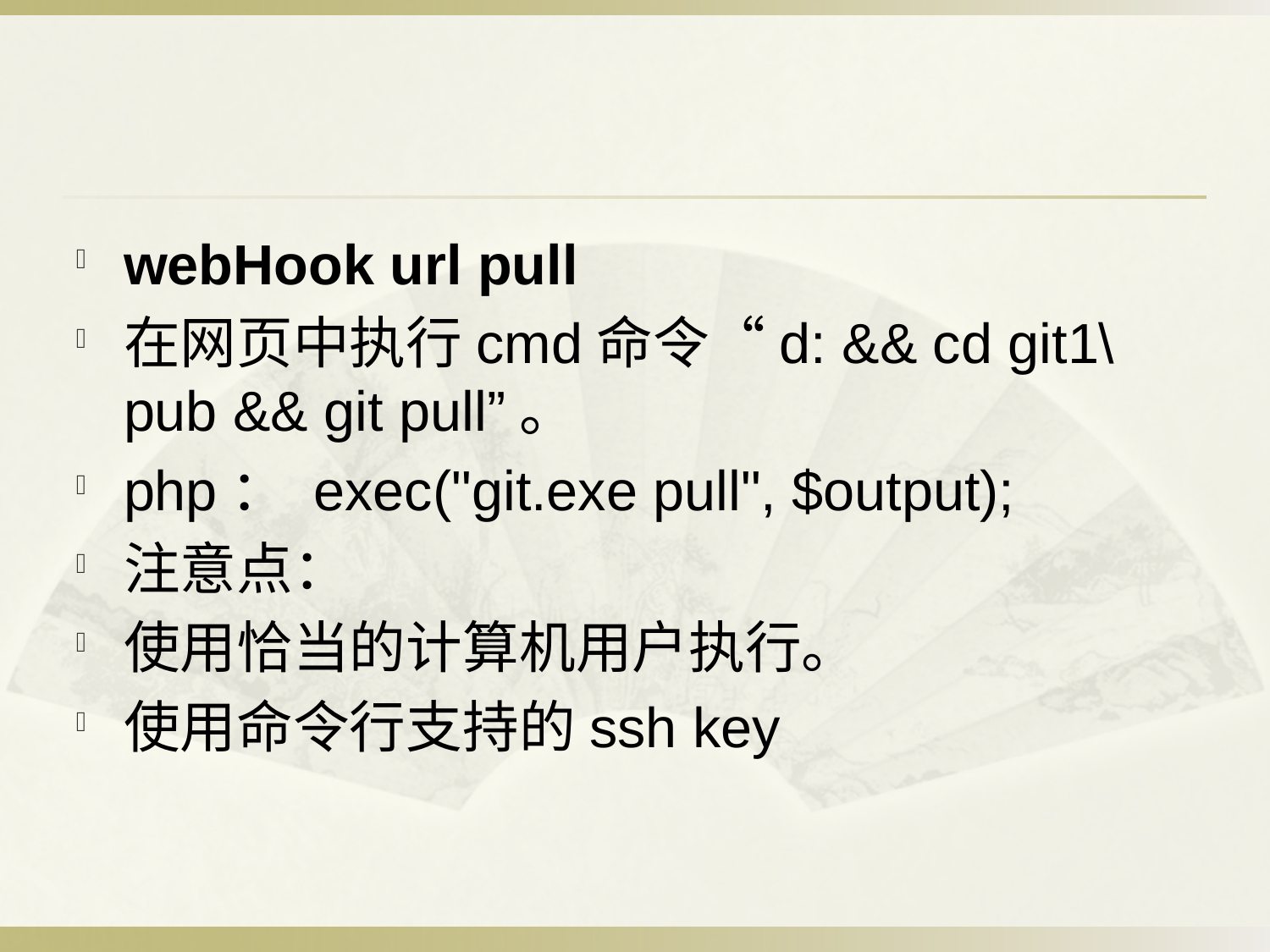

#
webHook url pull
在网页中执行cmd命令“d: && cd git1\pub && git pull”。
php： exec("git.exe pull", $output);
注意点：
使用恰当的计算机用户执行。
使用命令行支持的ssh key